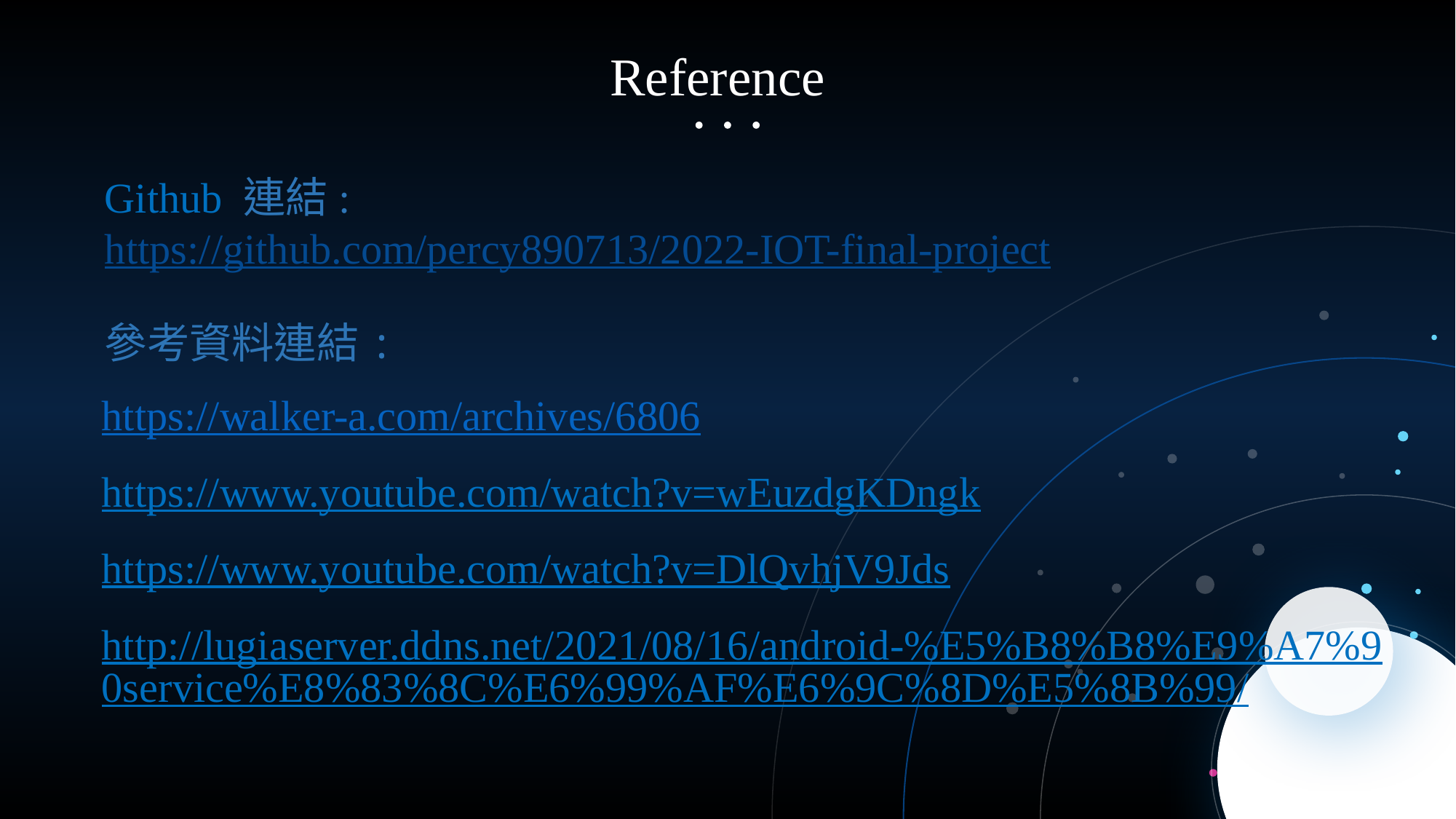

Reference

Github 連結:
https://github.com/percy890713/2022-IOT-final-project

參考資料連結:

https://walker-a.com/archives/6806

https://www.youtube.com/watch?v=wEuzdgKDngk

https://www.youtube.com/watch?v=DlQvhjV9Jds

http://lugiaserver.ddns.net/2021/08/16/android-%E5%B8%B8%E9%A7%90service%E8%83%8C%E6%99%AF%E6%9C%8D%E5%8B%99/

Do not, for one repulse, forgo the purpose that you resolved to effort. .